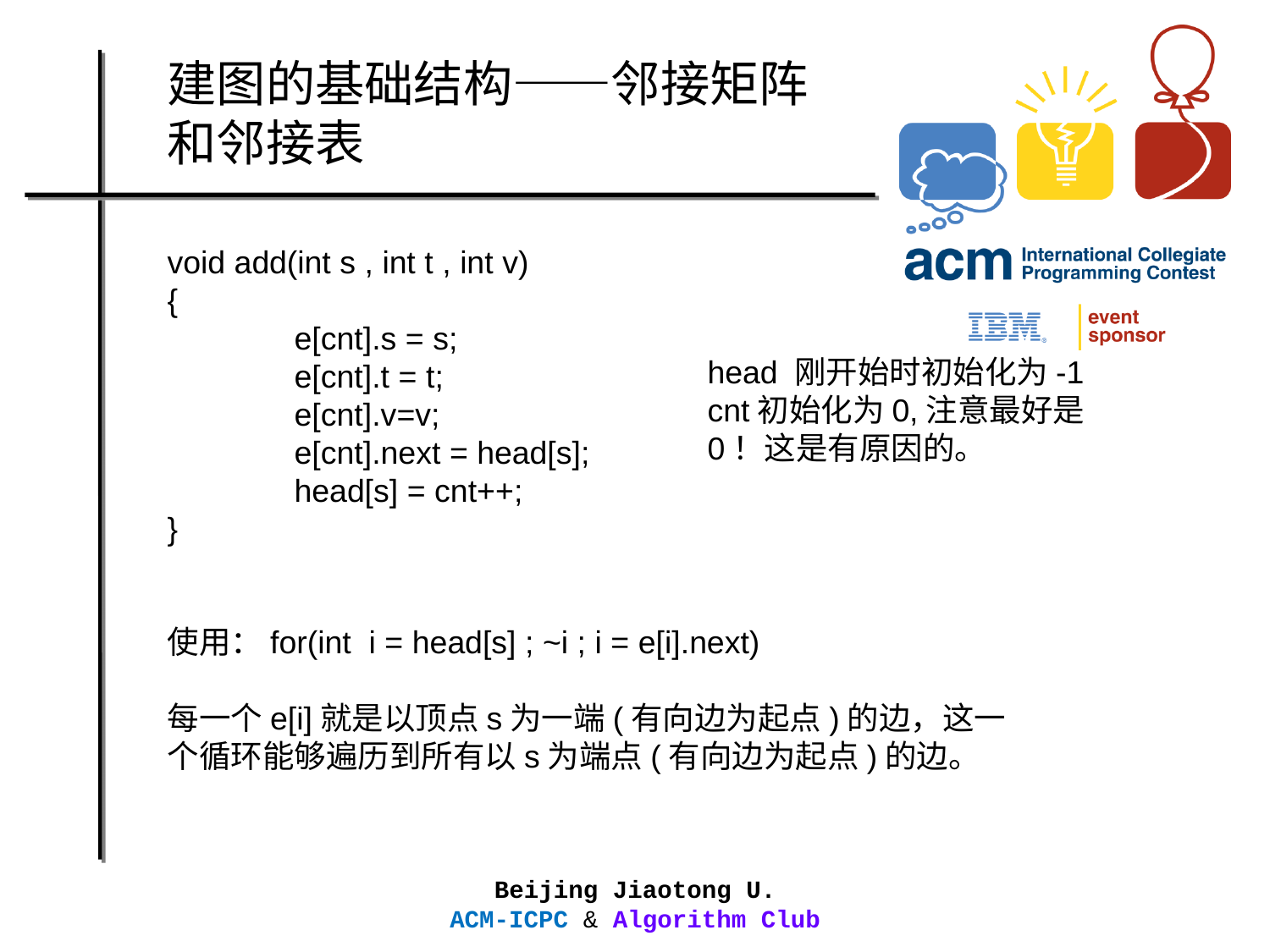

建图的基础结构——邻接矩阵和邻接表
void add(int s , int t , int v)
{
	e[cnt].s = s;
	e[cnt].t = t;
	e[cnt].v=v;
	e[cnt].next = head[s];
	head[s] = cnt++;
}
head 刚开始时初始化为-1
cnt初始化为0,注意最好是0！这是有原因的。
使用：for(int  i = head[s] ; ~i ; i = e[i].next)

每一个e[i]就是以顶点s为一端(有向边为起点)的边，这一个循环能够遍历到所有以s为端点(有向边为起点)的边。